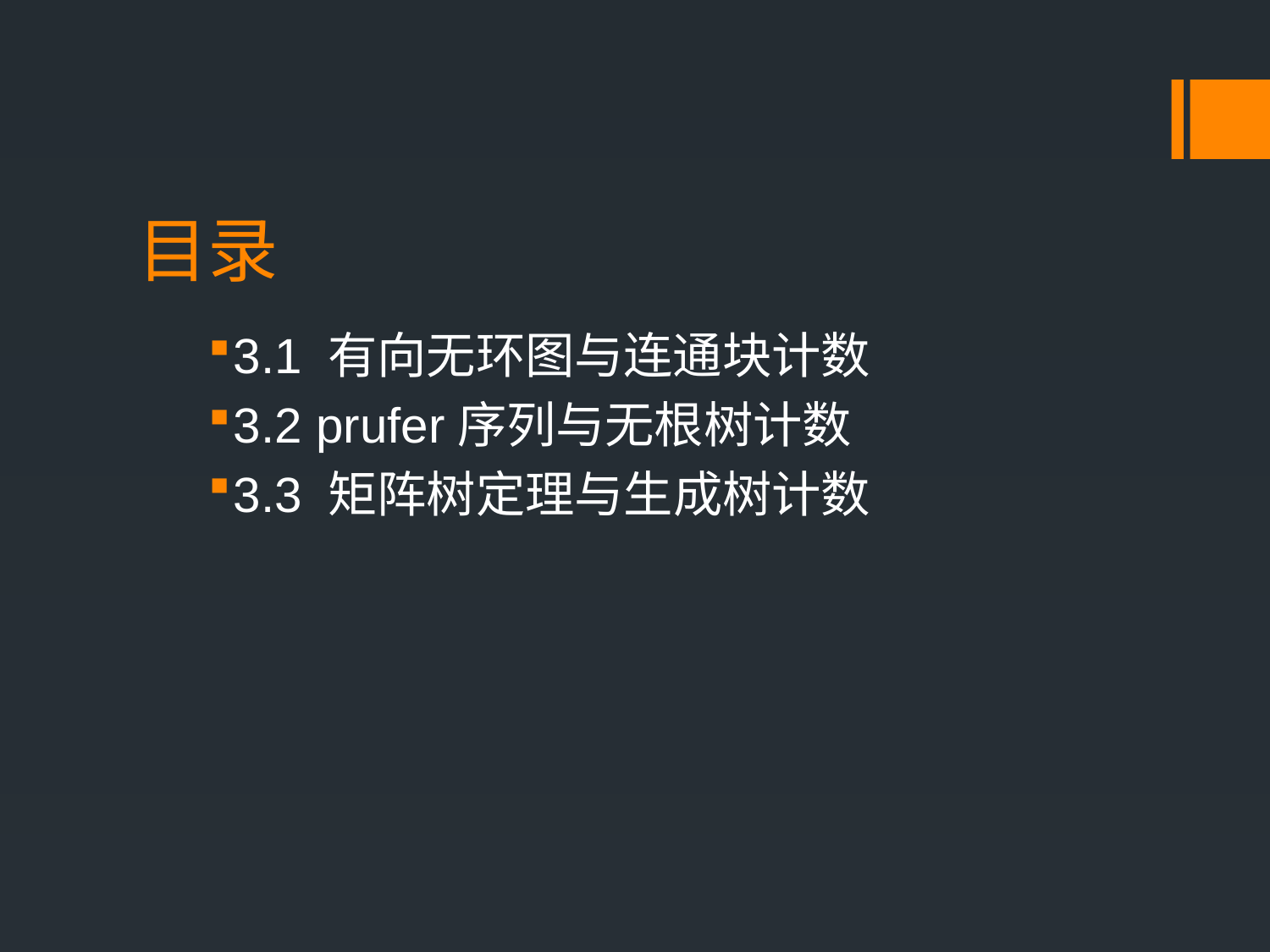

# 目录

3.1 有向无环图与连通块计数
3.2 prufer序列与无根树计数
3.3 矩阵树定理与生成树计数